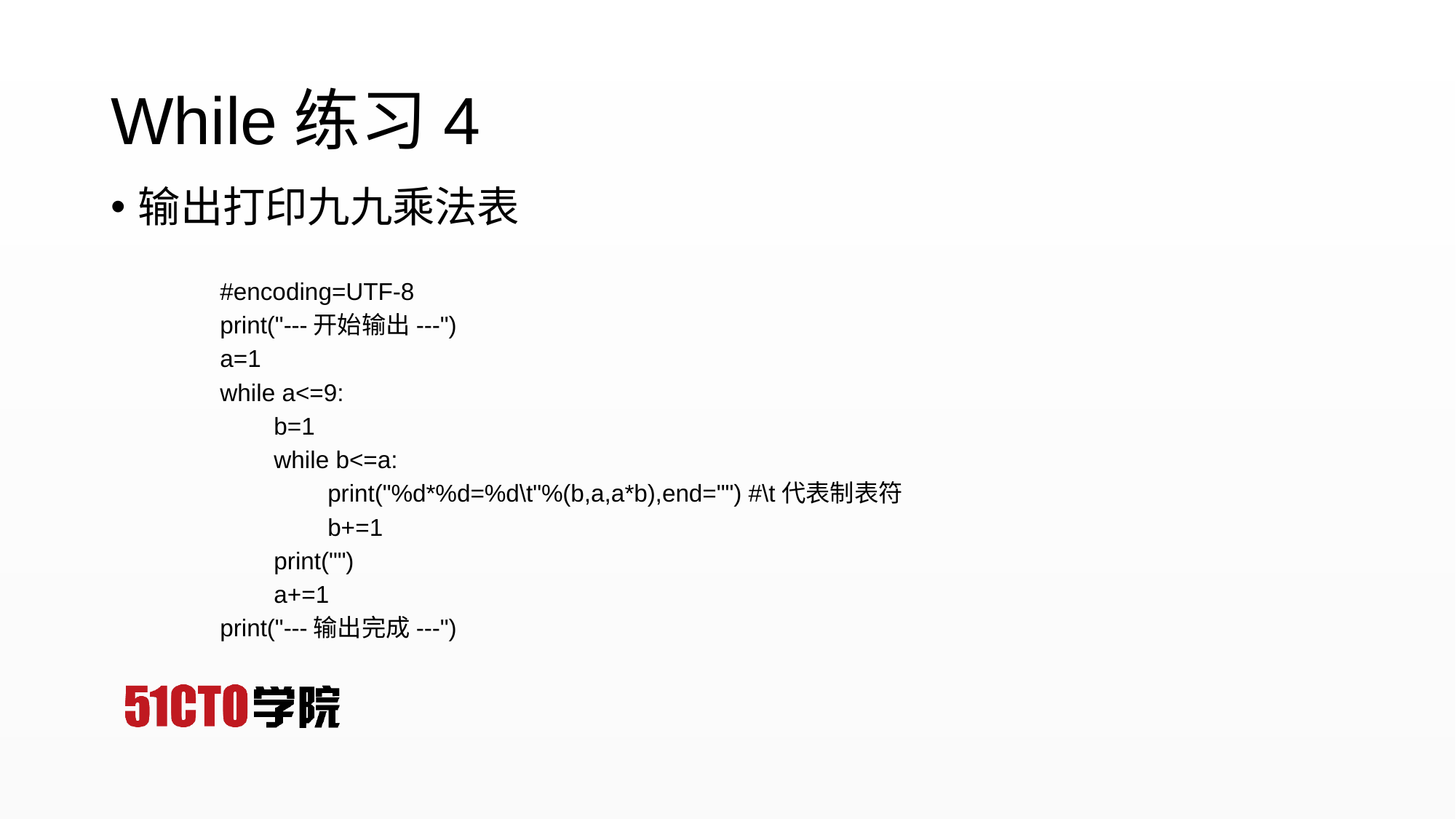

# While练习4
输出打印九九乘法表

#encoding=UTF-8
print("---开始输出---")
a=1
while a<=9:
        b=1
        while b<=a:
                print("%d*%d=%d\t"%(b,a,a*b),end="") #\t代表制表符
                b+=1
        print("")
        a+=1
print("---输出完成---")